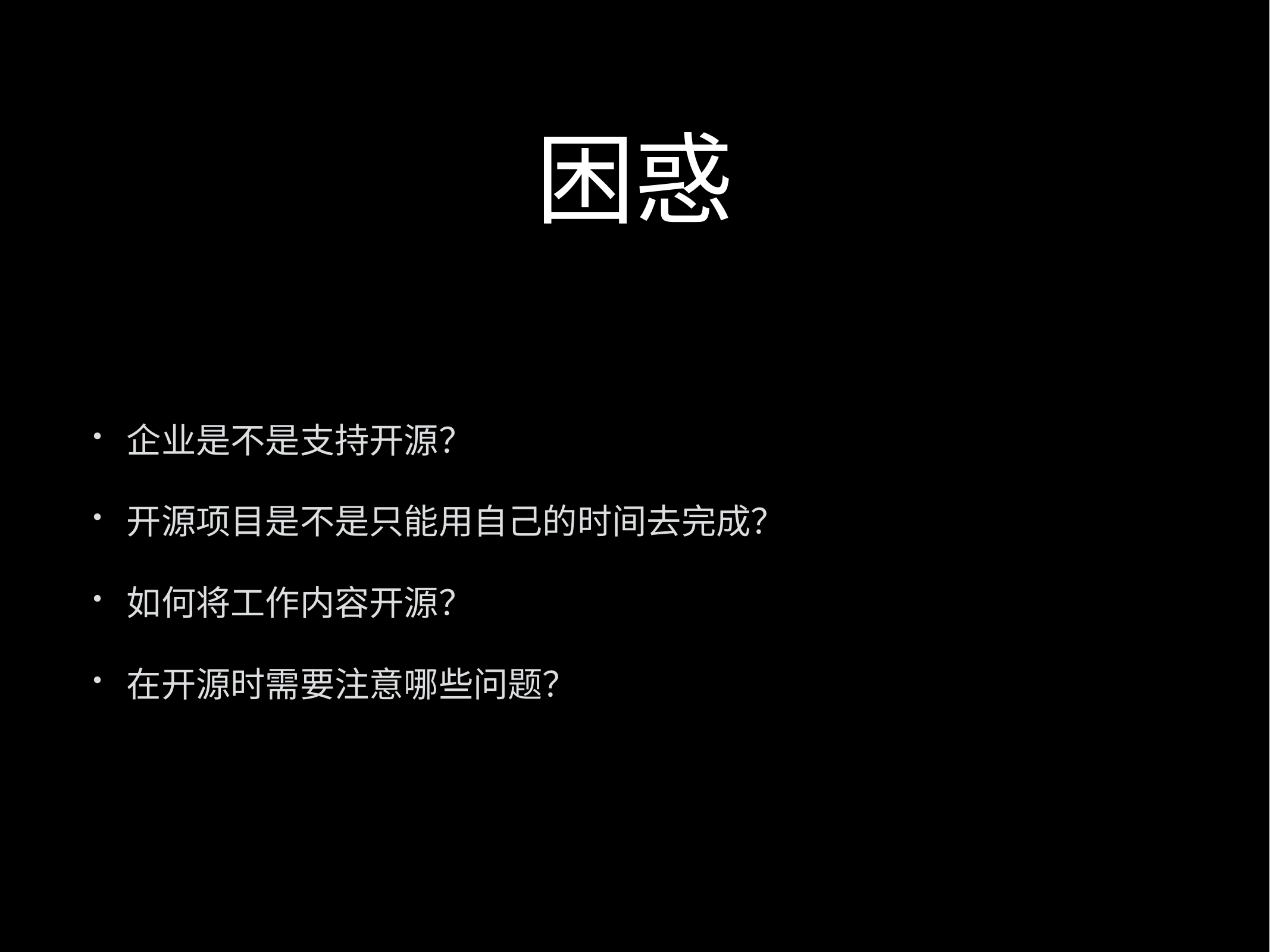

# 困惑
企业是不是支持开源？
开源项目是不是只能用自己的时间去完成？
如何将工作内容开源？
在开源时需要注意哪些问题？